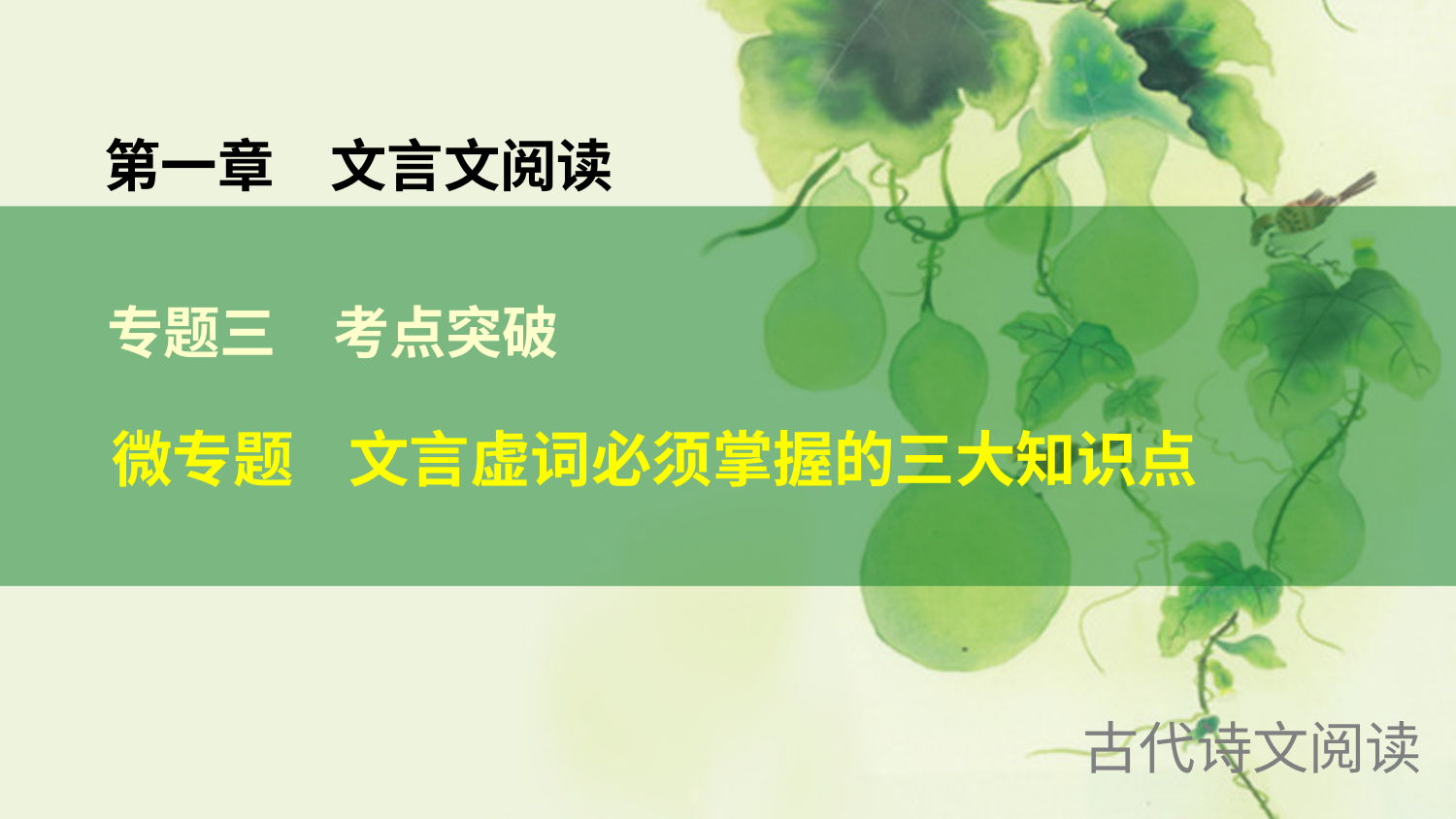

第一章　文言文阅读
专题三　考点突破
微专题    文言虚词必须掌握的三大知识点
古代诗文阅读